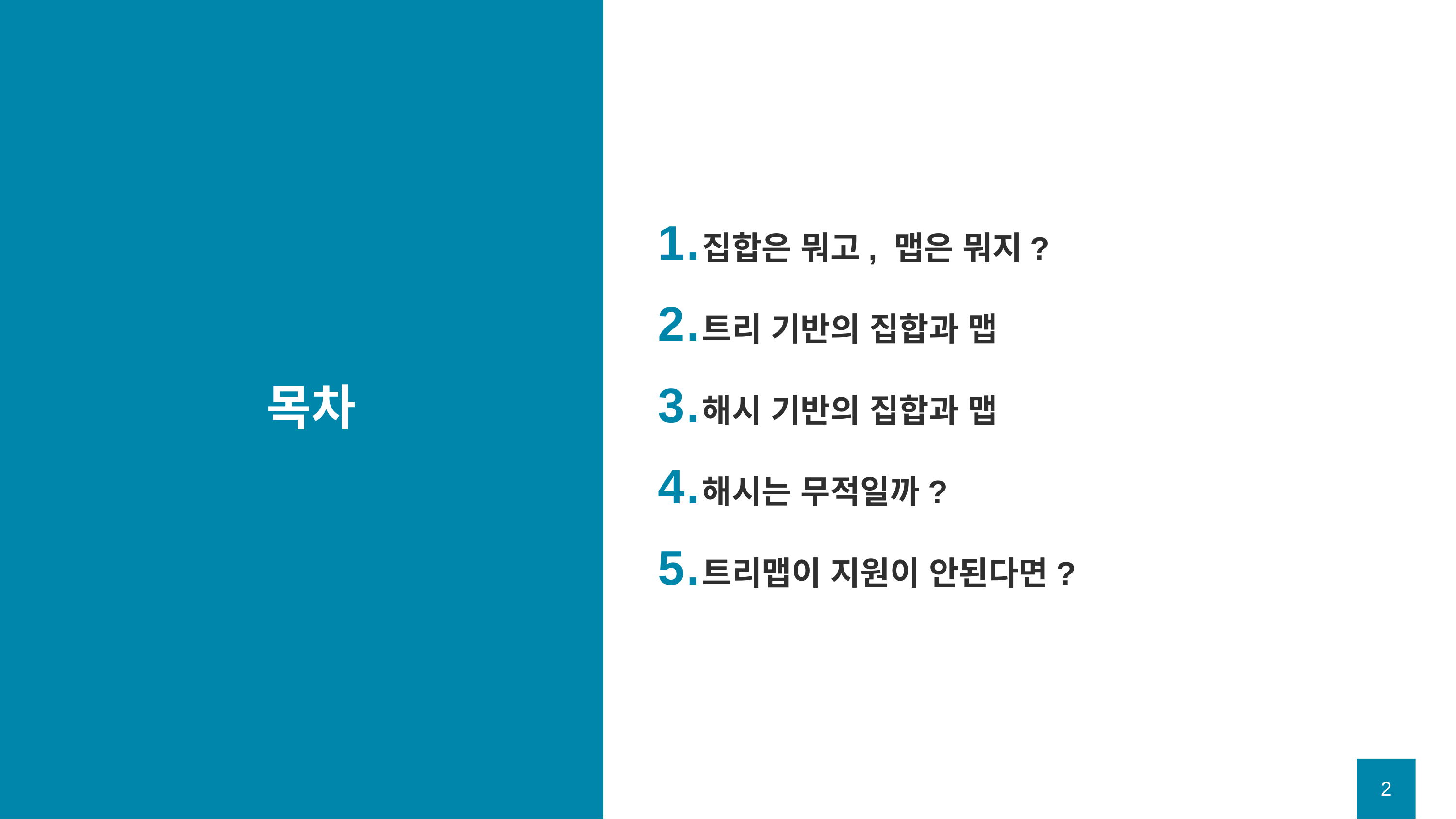

집합은 뭐고, 맵은 뭐지?
트리 기반의 집합과 맵
해시 기반의 집합과 맵
해시는 무적일까?
트리맵이 지원이 안된다면?
# 목차
2